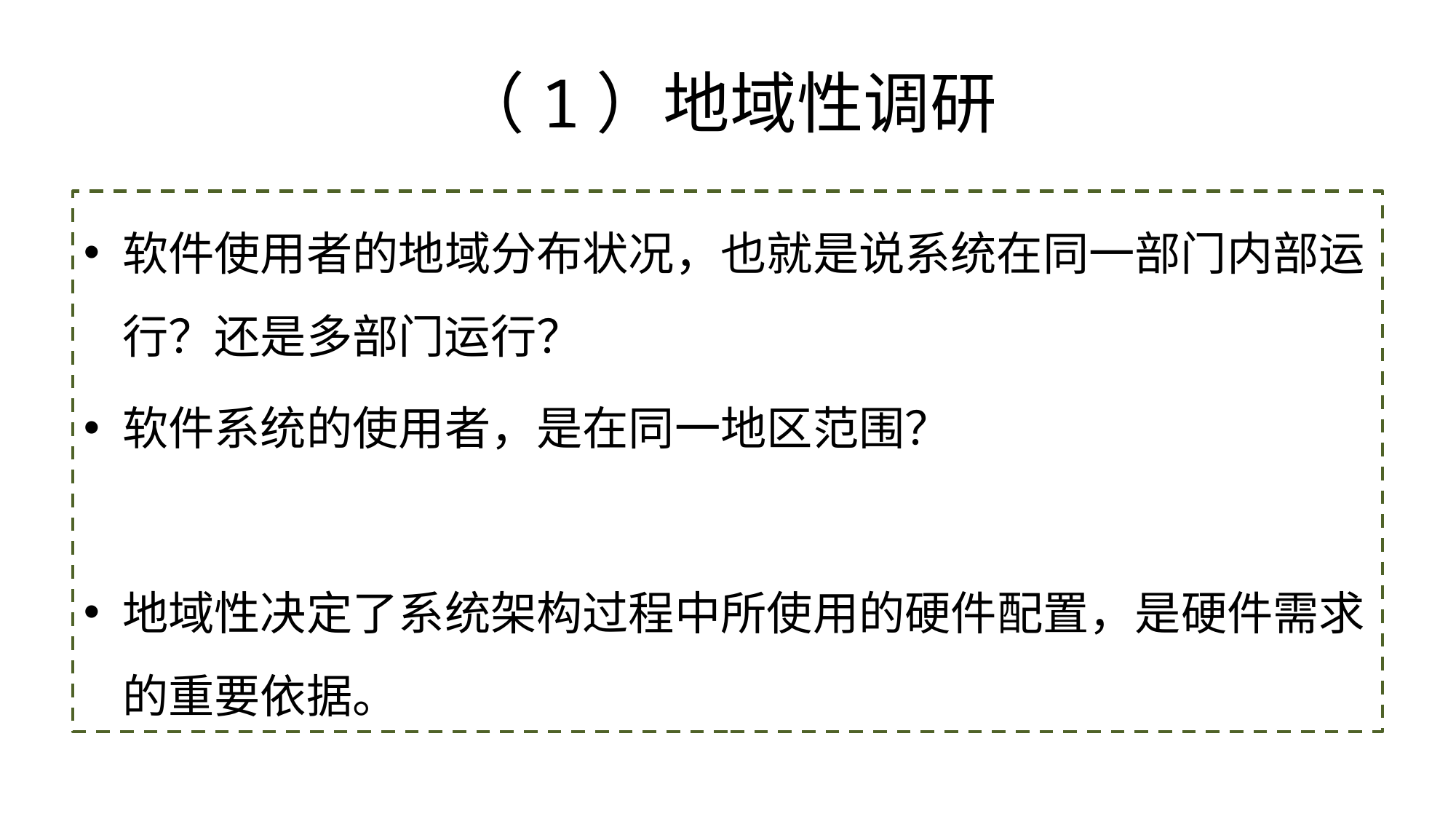

# （1）地域性调研
软件使用者的地域分布状况，也就是说系统在同一部门内部运行？还是多部门运行？
软件系统的使用者，是在同一地区范围？

地域性决定了系统架构过程中所使用的硬件配置，是硬件需求的重要依据。